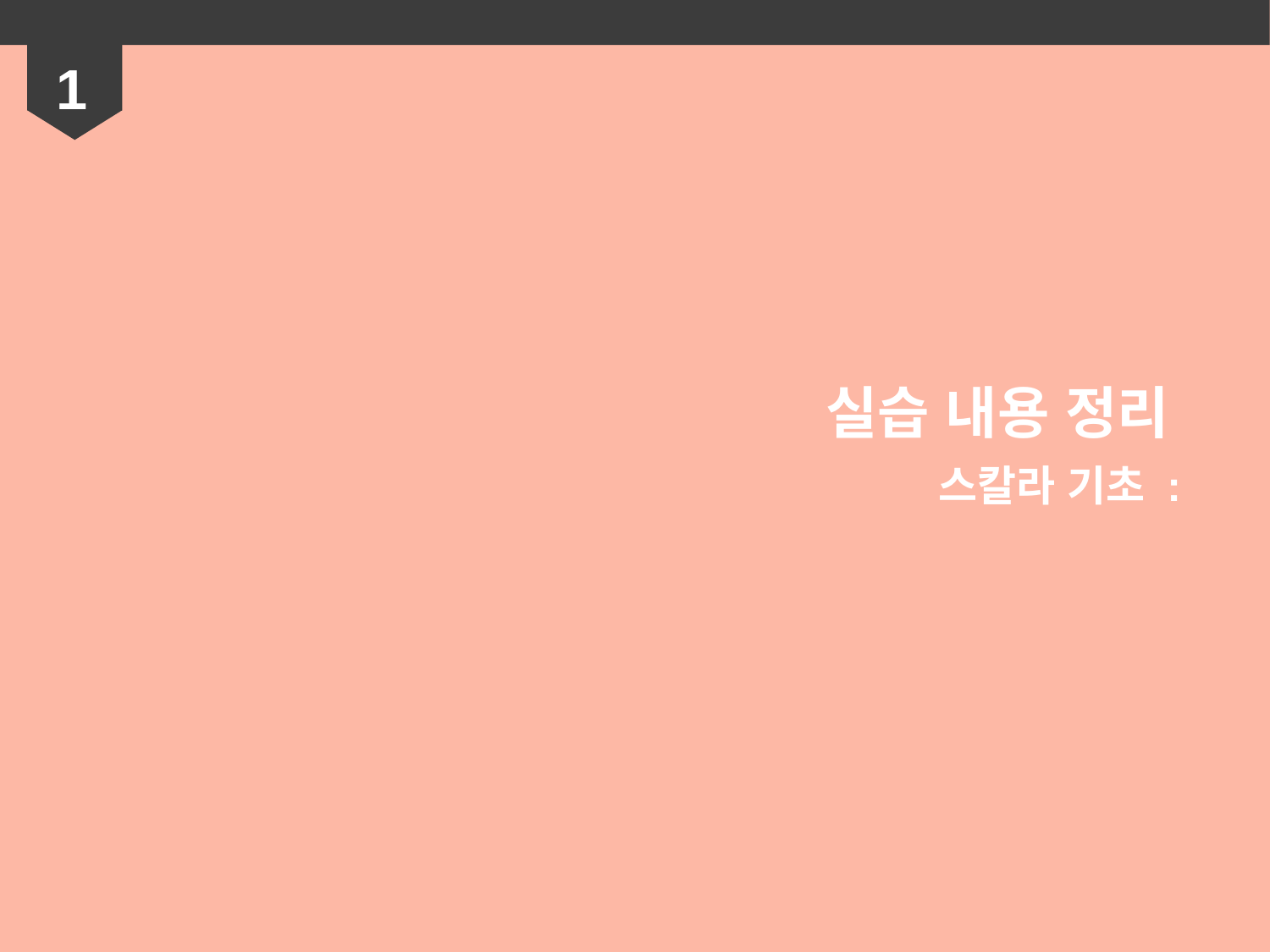

1
실습 내용 정리
       스칼라 기초 :